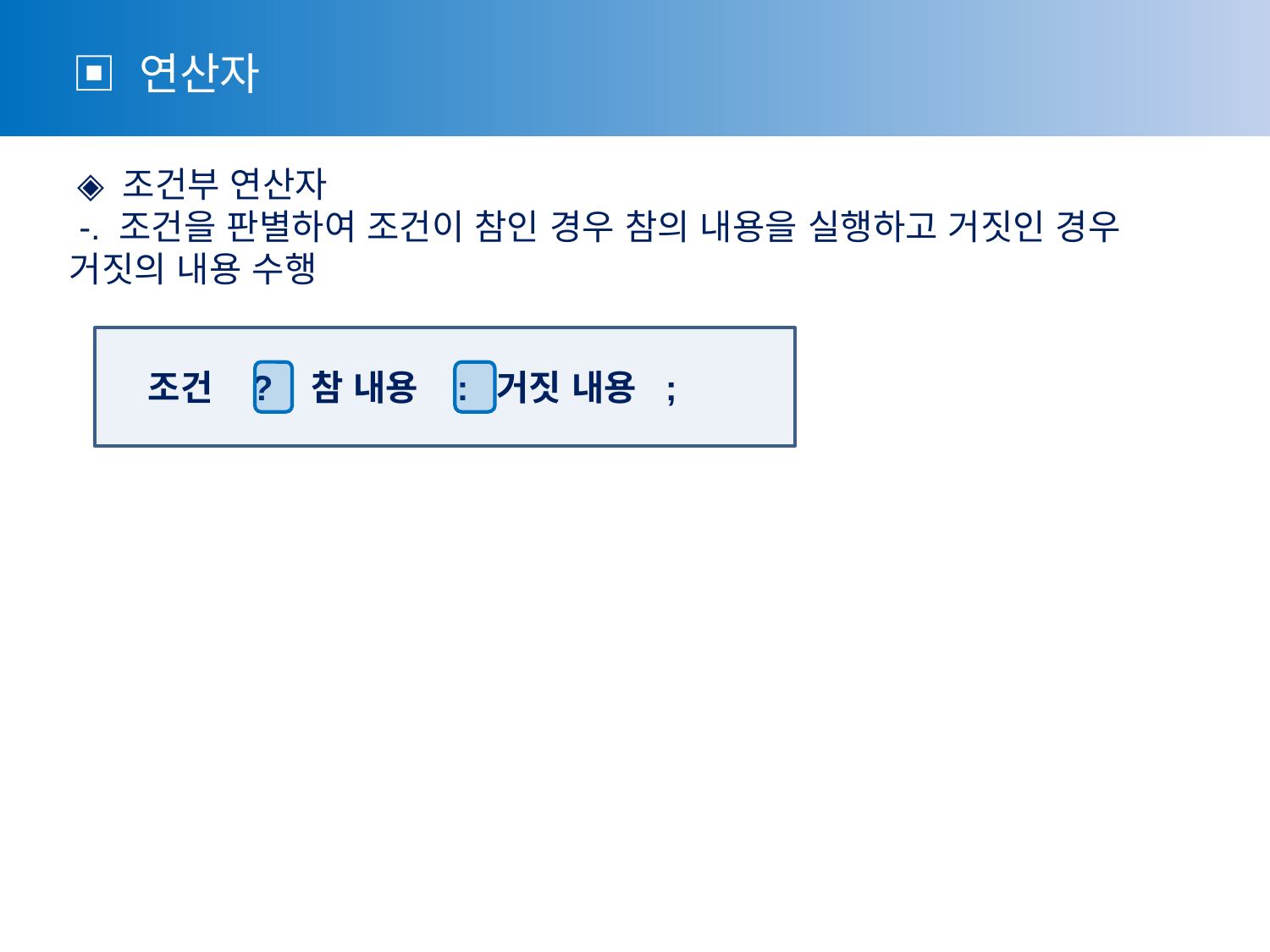

▣ 연산자
 ◈ 조건부 연산자
 -. 조건을 판별하여 조건이 참인 경우 참의 내용을 실행하고 거짓인 경우 거짓의 내용 수행

    조건   ?   참 내용   :  거짓 내용  ;